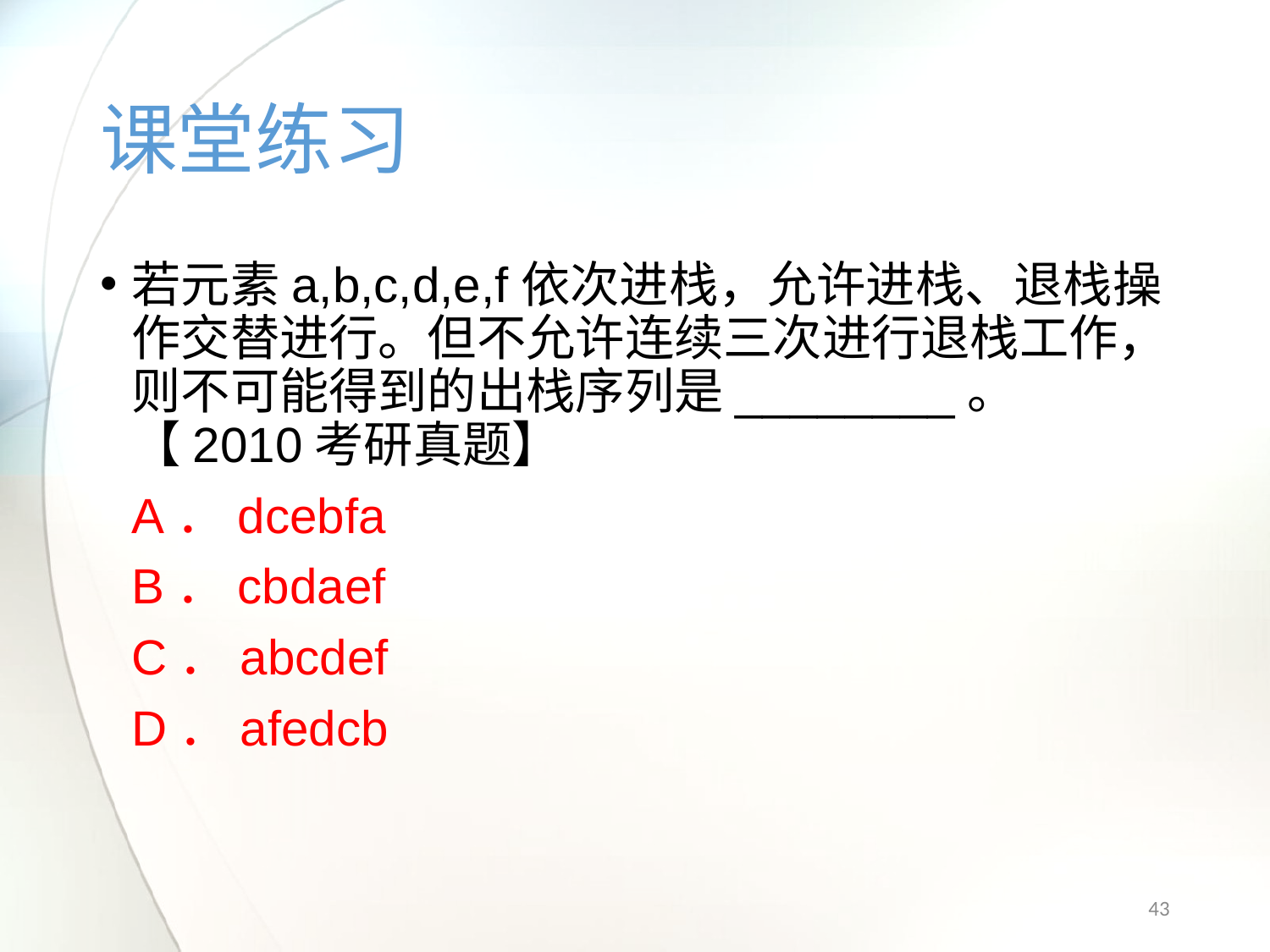

# 课堂练习
若元素a,b,c,d,e,f依次进栈，允许进栈、退栈操作交替进行。但不允许连续三次进行退栈工作，则不可能得到的出栈序列是________。【2010考研真题】
	A．dcebfa
	B．cbdaef
	C．abcdef
	D．afedcb
43